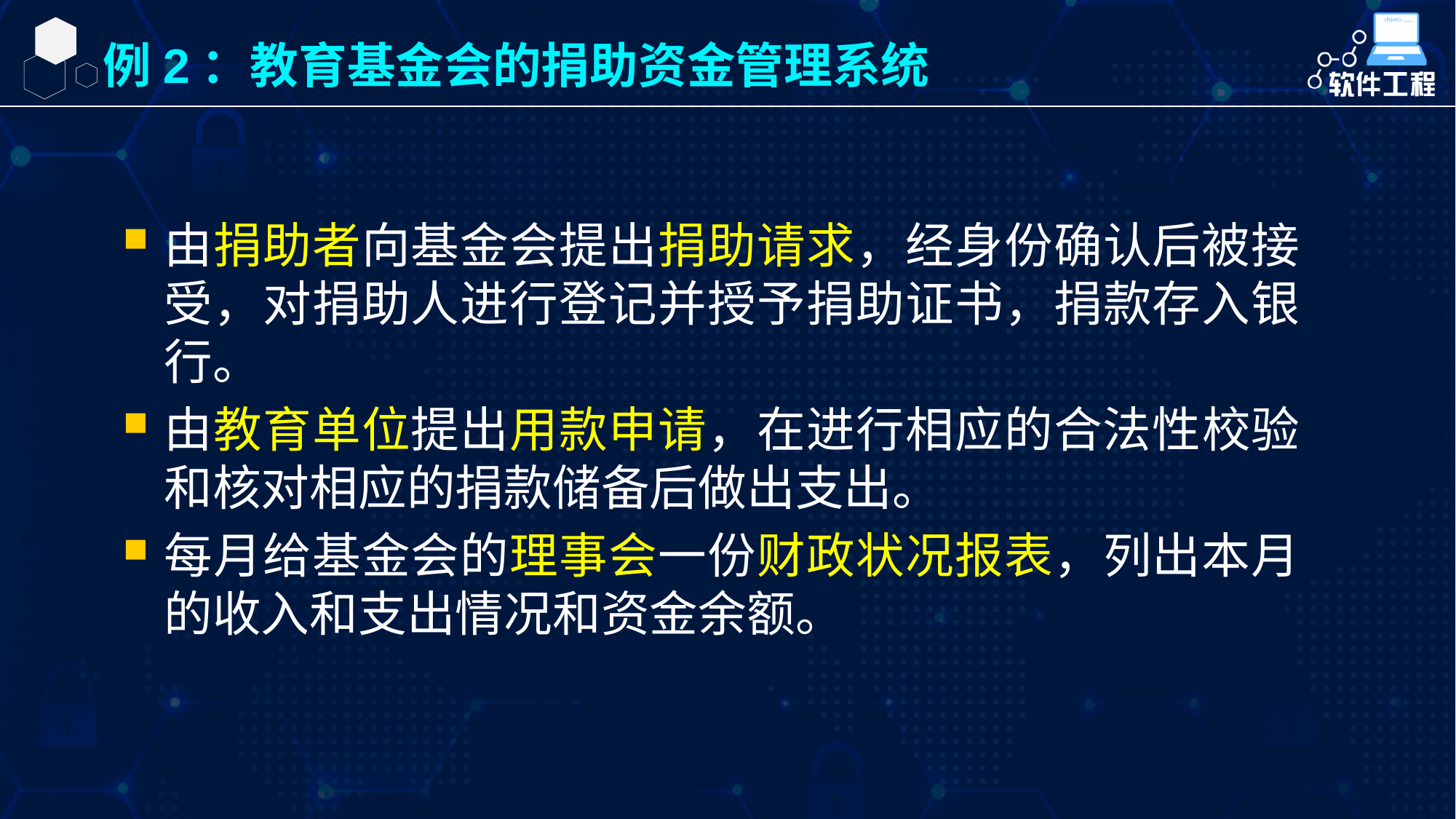

例2：教育基金会的捐助资金管理系统

由捐助者向基金会提出捐助请求，经身份确认后被接受，对捐助人进行登记并授予捐助证书，捐款存入银行。
由教育单位提出用款申请，在进行相应的合法性校验和核对相应的捐款储备后做出支出。
每月给基金会的理事会一份财政状况报表，列出本月的收入和支出情况和资金余额。